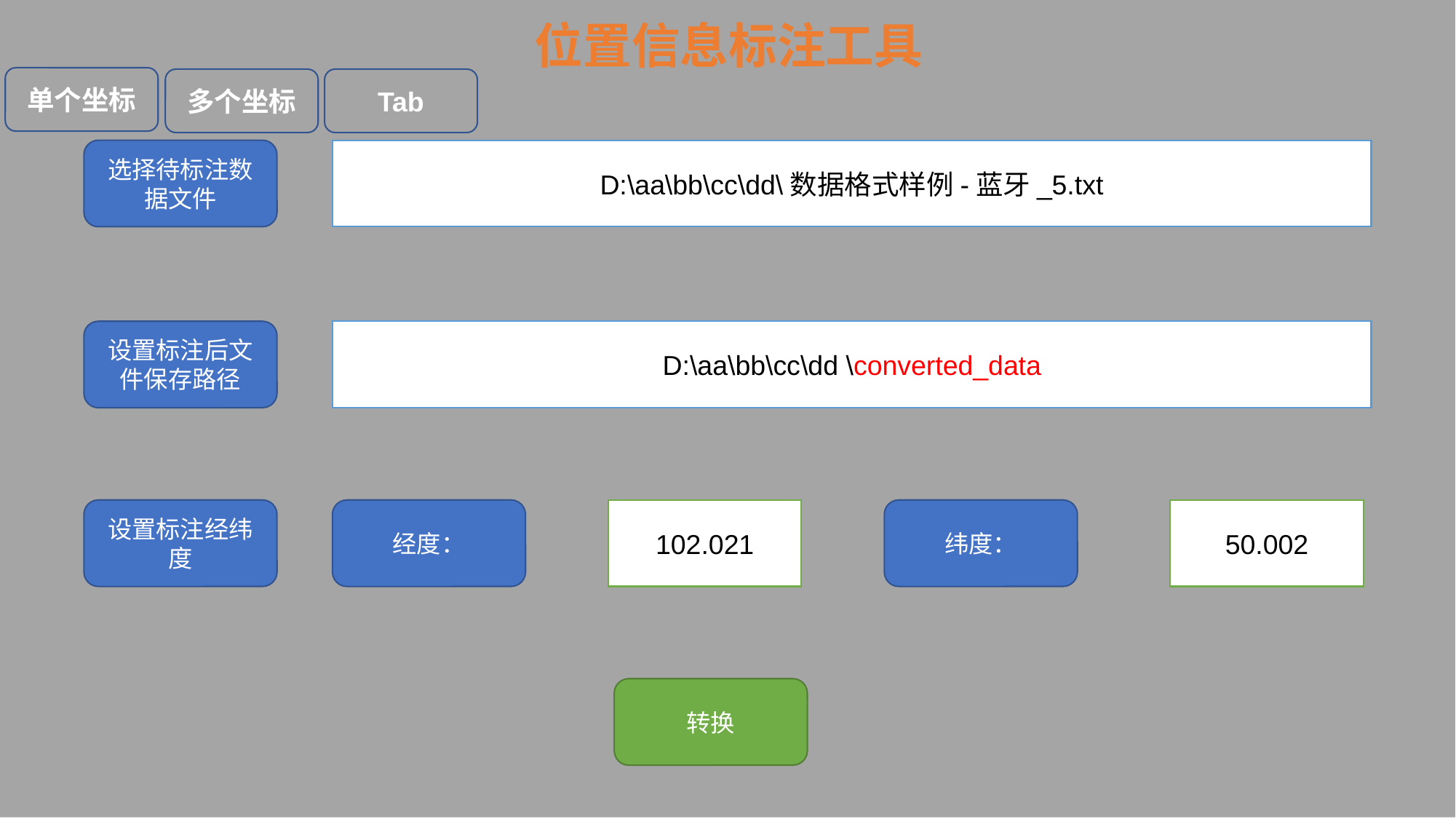

位置信息标注工具
单个坐标
多个坐标
Tab
选择待标注数据文件
D:\aa\bb\cc\dd\数据格式样例-蓝牙_5.txt
D:\aa\bb\cc\dd \converted_data
设置标注后文件保存路径
设置标注经纬度
经度：
102.021
纬度：
50.002
转换